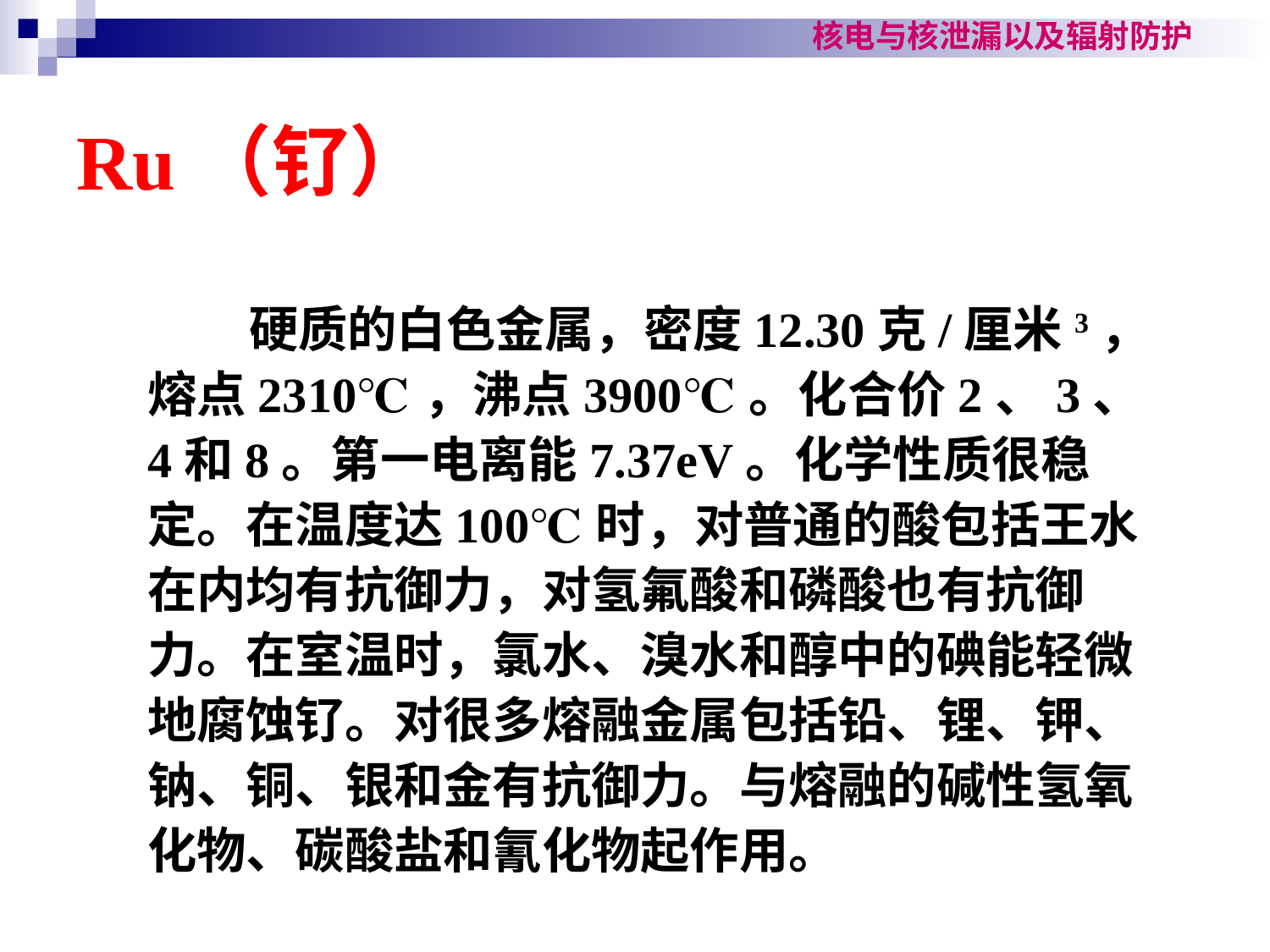

# Ru（钌）
        硬质的白色金属，密度12.30克/厘米3，熔点2310℃，沸点3900℃。化合价2、3、4和8。第一电离能7.37eV。化学性质很稳定。在温度达100℃时，对普通的酸包括王水在内均有抗御力，对氢氟酸和磷酸也有抗御力。在室温时，氯水、溴水和醇中的碘能轻微地腐蚀钌。对很多熔融金属包括铅、锂、钾、钠、铜、银和金有抗御力。与熔融的碱性氢氧化物、碳酸盐和氰化物起作用。